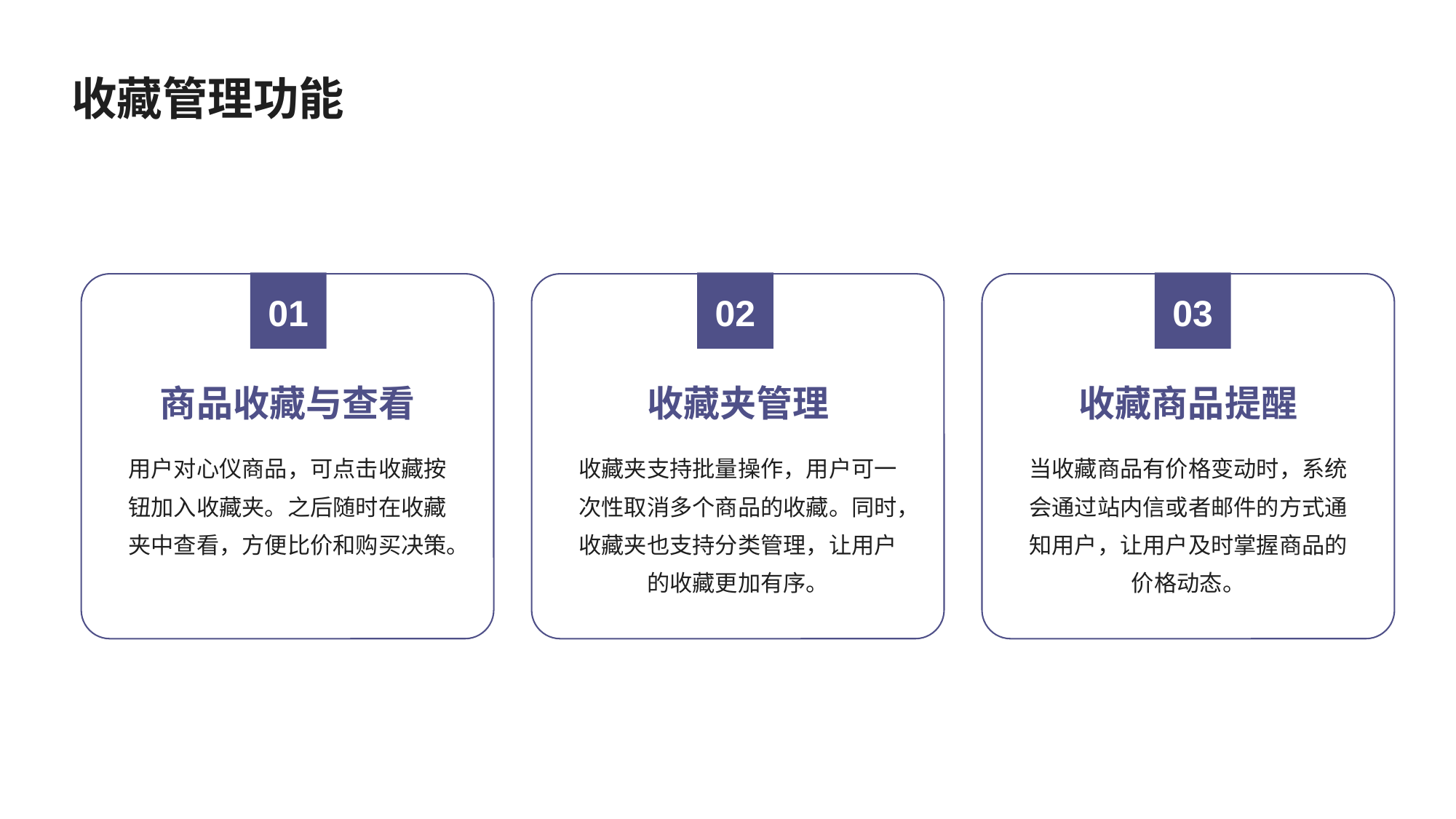

收藏管理功能

01
02
03
商品收藏与查看
收藏夹管理
收藏商品提醒
用户对心仪商品，可点击收藏按钮加入收藏夹。之后随时在收藏夹中查看，方便比价和购买决策。
收藏夹支持批量操作，用户可一次性取消多个商品的收藏。同时，收藏夹也支持分类管理，让用户的收藏更加有序。
当收藏商品有价格变动时，系统会通过站内信或者邮件的方式通知用户，让用户及时掌握商品的价格动态。